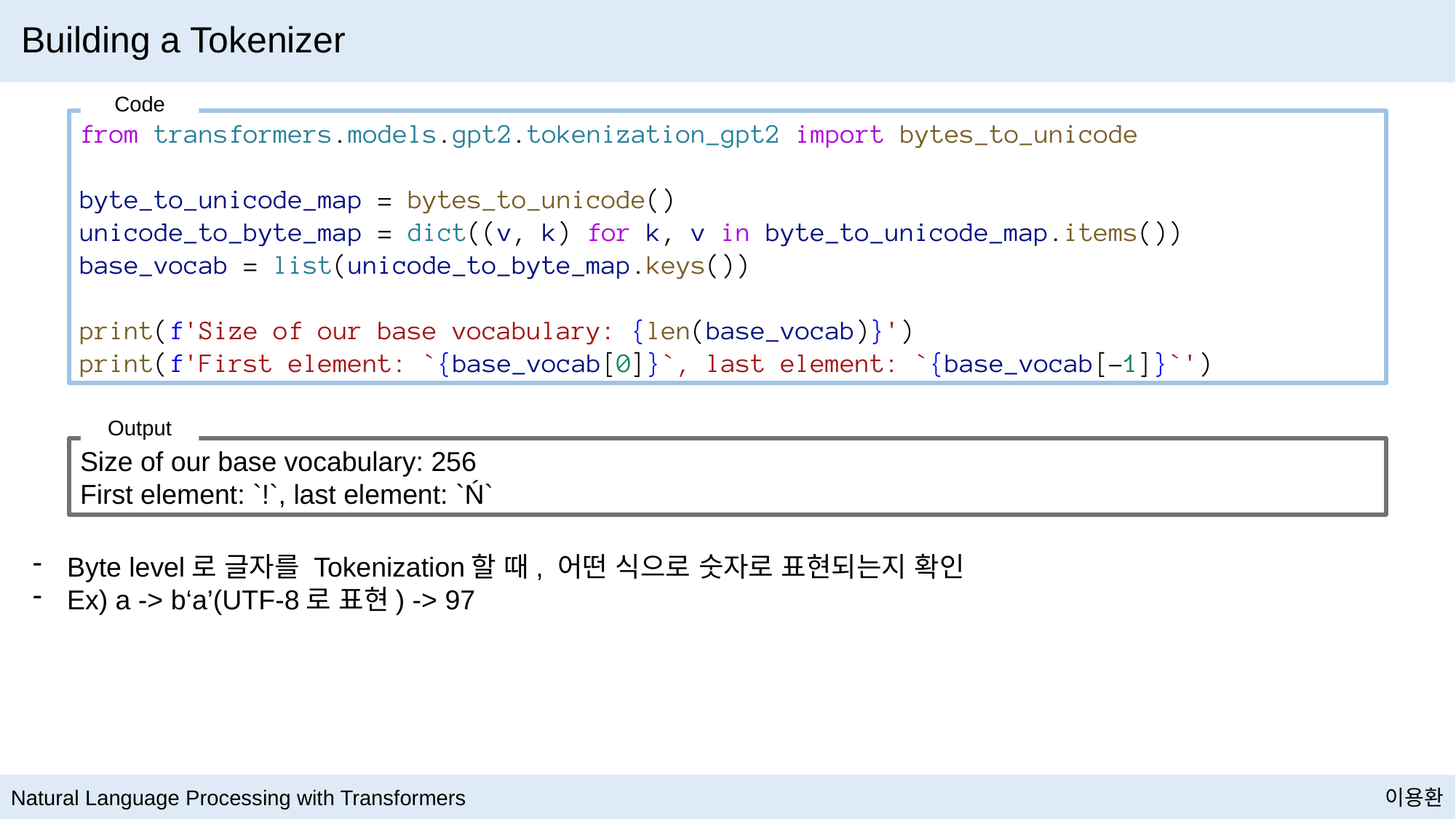

# Building a Tokenizer
Code
from transformers.models.gpt2.tokenization_gpt2 import bytes_to_unicode
byte_to_unicode_map = bytes_to_unicode()
unicode_to_byte_map = dict((v, k) for k, v in byte_to_unicode_map.items())
base_vocab = list(unicode_to_byte_map.keys())
print(f'Size of our base vocabulary: {len(base_vocab)}')
print(f'First element: `{base_vocab[0]}`, last element: `{base_vocab[-1]}`')
Output
Size of our base vocabulary: 256
First element: `!`, last element: `Ń`
Byte level로 글자를 Tokenization할 때, 어떤 식으로 숫자로 표현되는지 확인
Ex) a -> b‘a’(UTF-8로 표현) -> 97